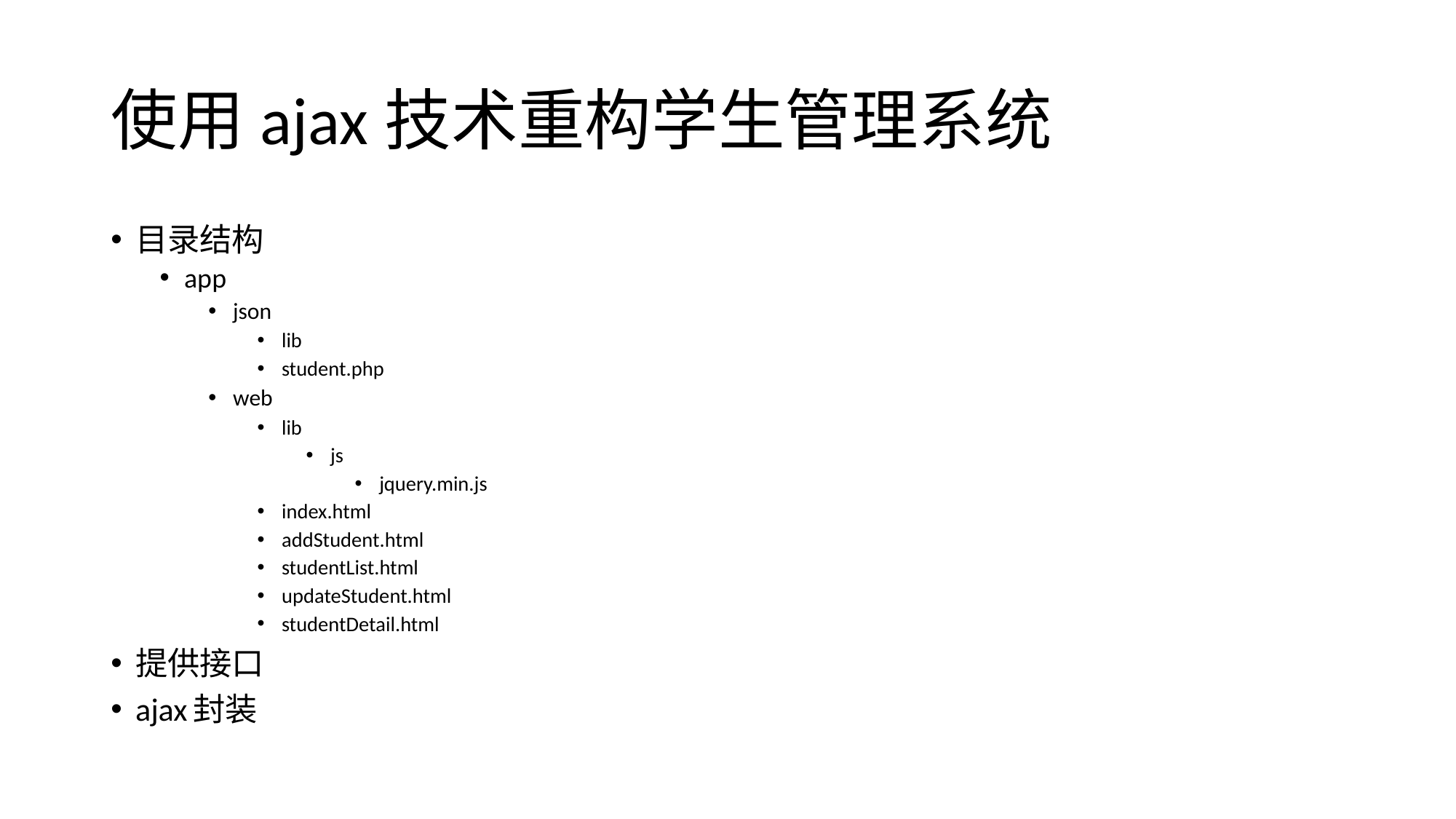

# 使用ajax技术重构学生管理系统
目录结构
app
json
lib
student.php
web
lib
js
jquery.min.js
index.html
addStudent.html
studentList.html
updateStudent.html
studentDetail.html
提供接口
ajax封装